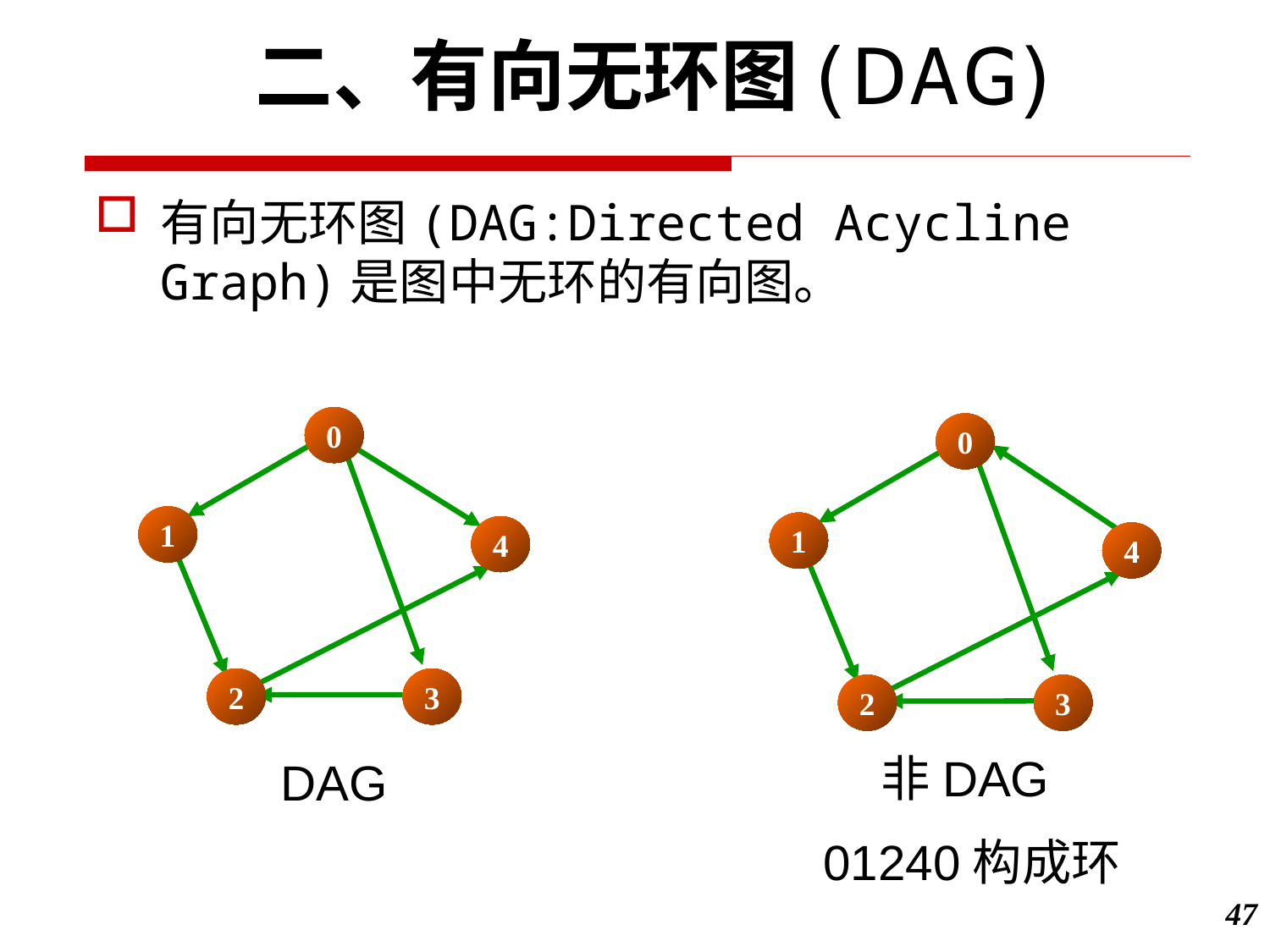

二、有向无环图(DAG)
有向无环图(DAG:Directed Acycline Graph)是图中无环的有向图。
0

1
4

2
3

0

1
4

2
3

非DAG
DAG
01240构成环
47